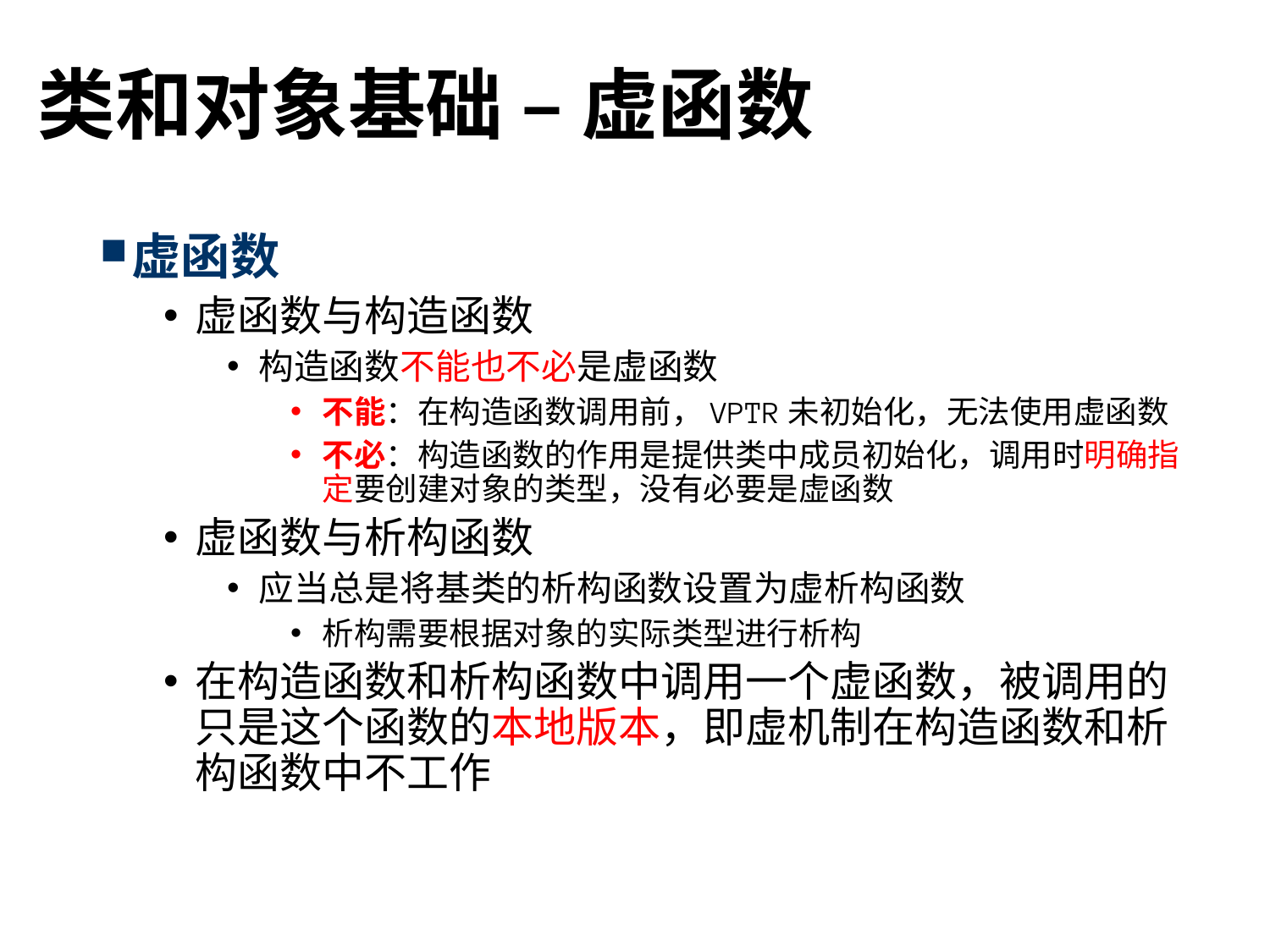

# 类和对象基础 – 虚函数
虚函数
虚函数与构造函数
构造函数不能也不必是虚函数
不能：在构造函数调用前，VPTR未初始化，无法使用虚函数
不必：构造函数的作用是提供类中成员初始化，调用时明确指定要创建对象的类型，没有必要是虚函数
虚函数与析构函数
应当总是将基类的析构函数设置为虚析构函数
析构需要根据对象的实际类型进行析构
在构造函数和析构函数中调用一个虚函数，被调用的只是这个函数的本地版本，即虚机制在构造函数和析构函数中不工作